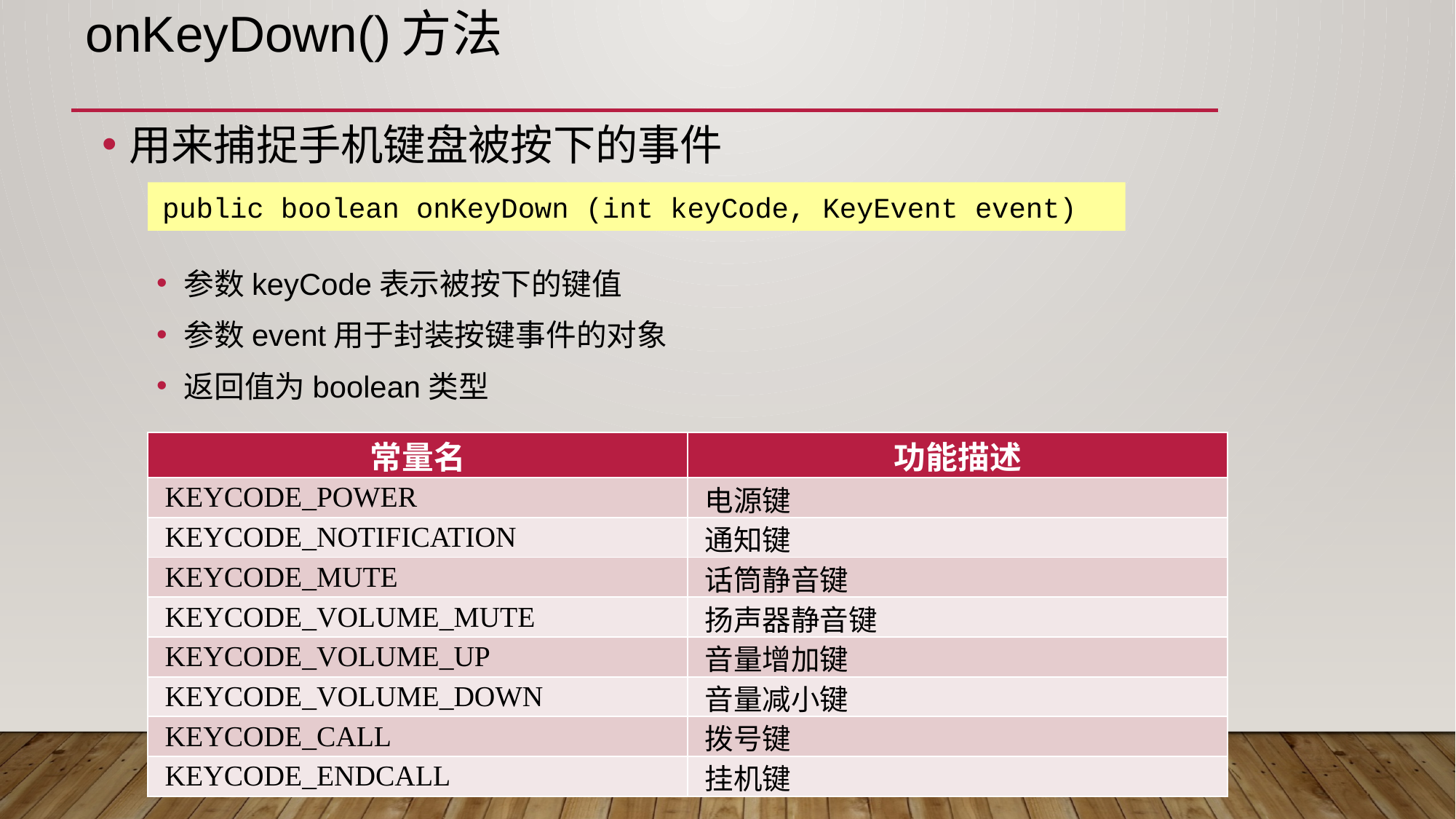

# onKeyDown()方法
用来捕捉手机键盘被按下的事件

参数keyCode表示被按下的键值
参数event用于封装按键事件的对象
返回值为boolean类型
public boolean onKeyDown (int keyCode, KeyEvent event)
| 常量名 | 功能描述 |
| --- | --- |
| KEYCODE\_CALL | 拨号键 |
| KEYCODE\_ENDCALL | 挂机键 |
| KEYCODE\_HOME | 按键Home |
| KEYCODE\_MENU | 菜单键 |
| KEYCODE\_BACK | 返回键 |
| KEYCODE\_SEARCH | 搜索键 |
| KEYCODE\_CAMERA | 拍照键 |
| KEYCODE\_FOCUS | 拍照对焦键 |
| 常量名 | 功能描述 |
| --- | --- |
| KEYCODE\_POWER | 电源键 |
| KEYCODE\_NOTIFICATION | 通知键 |
| KEYCODE\_MUTE | 话筒静音键 |
| KEYCODE\_VOLUME\_MUTE | 扬声器静音键 |
| KEYCODE\_VOLUME\_UP | 音量增加键 |
| KEYCODE\_VOLUME\_DOWN | 音量减小键 |
| KEYCODE\_CALL | 拨号键 |
| KEYCODE\_ENDCALL | 挂机键 |